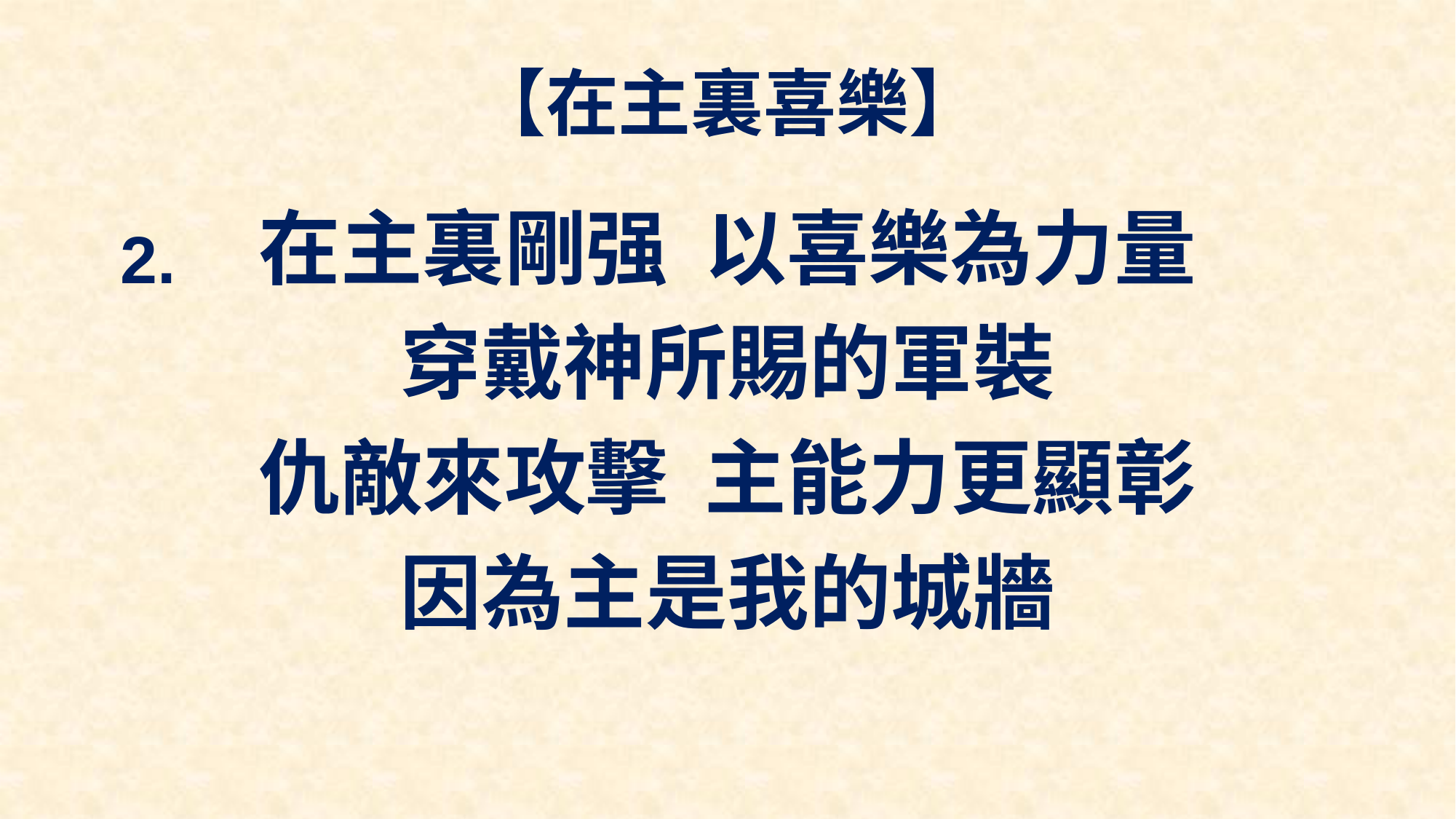

# 【在主裏喜樂】
在主裏剛强  以喜樂為力量
穿戴神所賜的軍裝
仇敵來攻擊  主能力更顯彰
因為主是我的城牆
2.